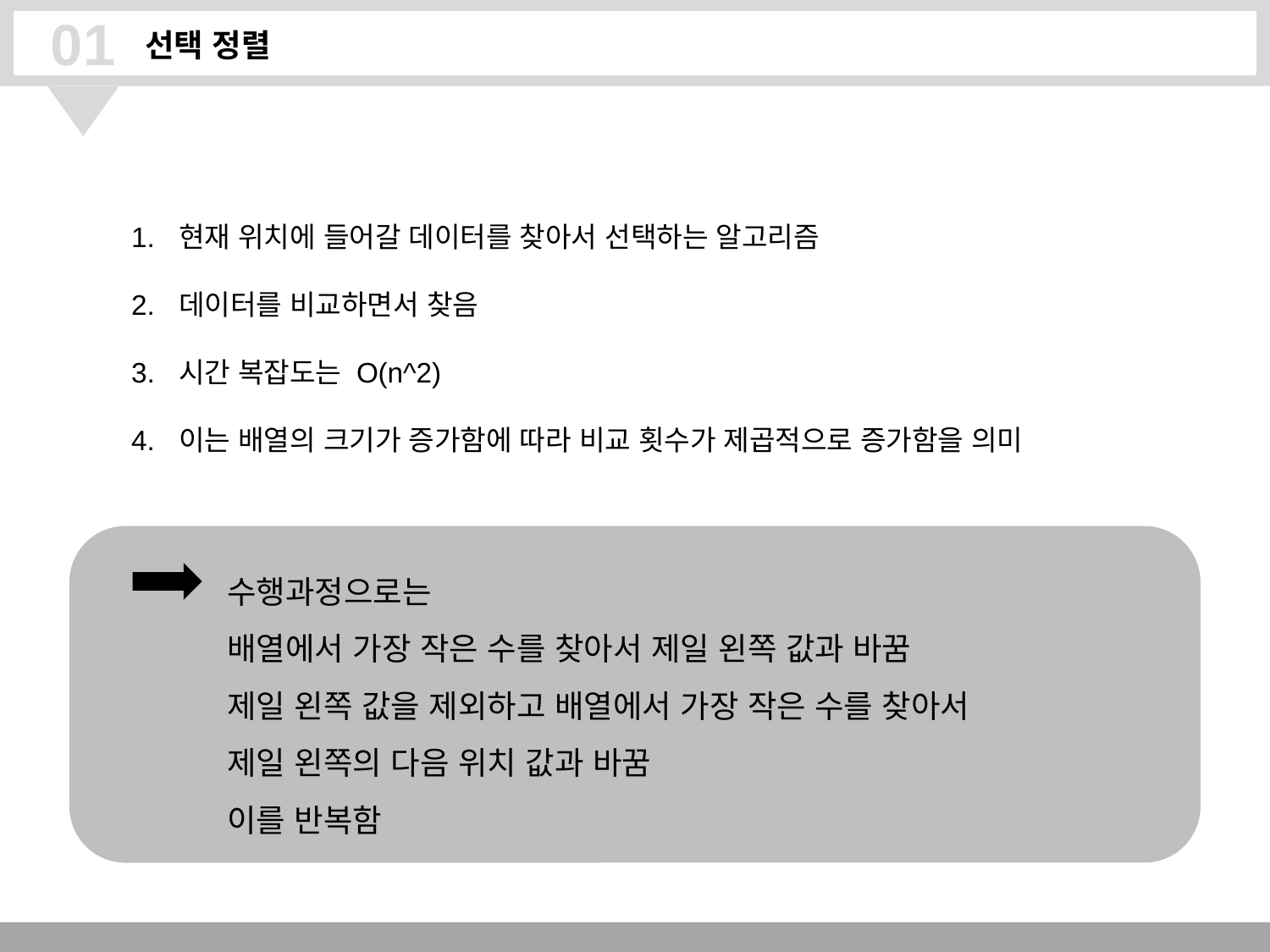

01

선택 정렬

현재 위치에 들어갈 데이터를 찾아서 선택하는 알고리즘
데이터를 비교하면서 찾음
시간 복잡도는 O(n^2)
이는 배열의 크기가 증가함에 따라 비교 횟수가 제곱적으로 증가함을 의미

수행과정으로는
배열에서 가장 작은 수를 찾아서 제일 왼쪽 값과 바꿈
제일 왼쪽 값을 제외하고 배열에서 가장 작은 수를 찾아서
제일 왼쪽의 다음 위치 값과 바꿈
이를 반복함